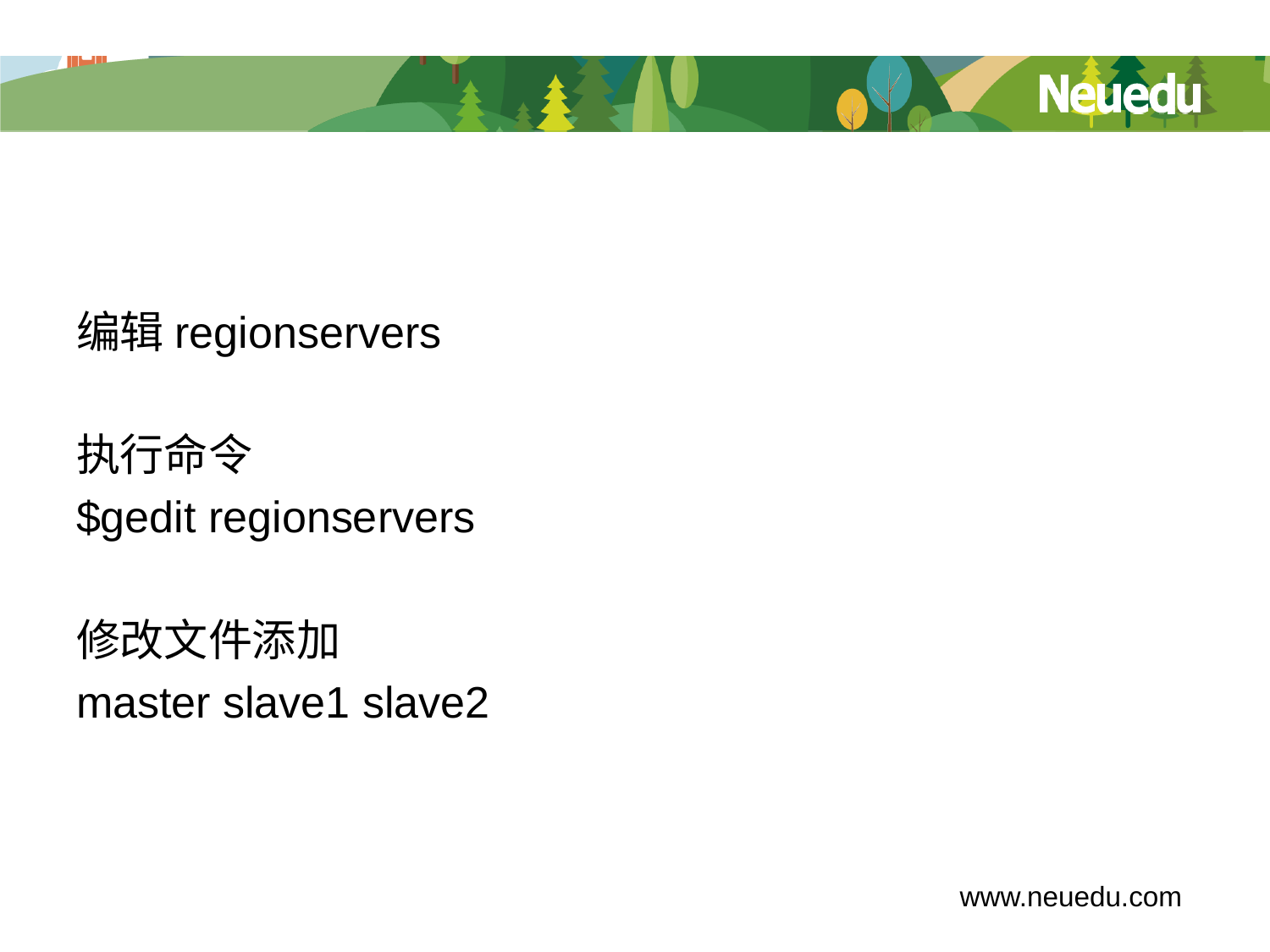

#
编辑regionservers

执行命令
$gedit regionservers

修改文件添加
master slave1 slave2